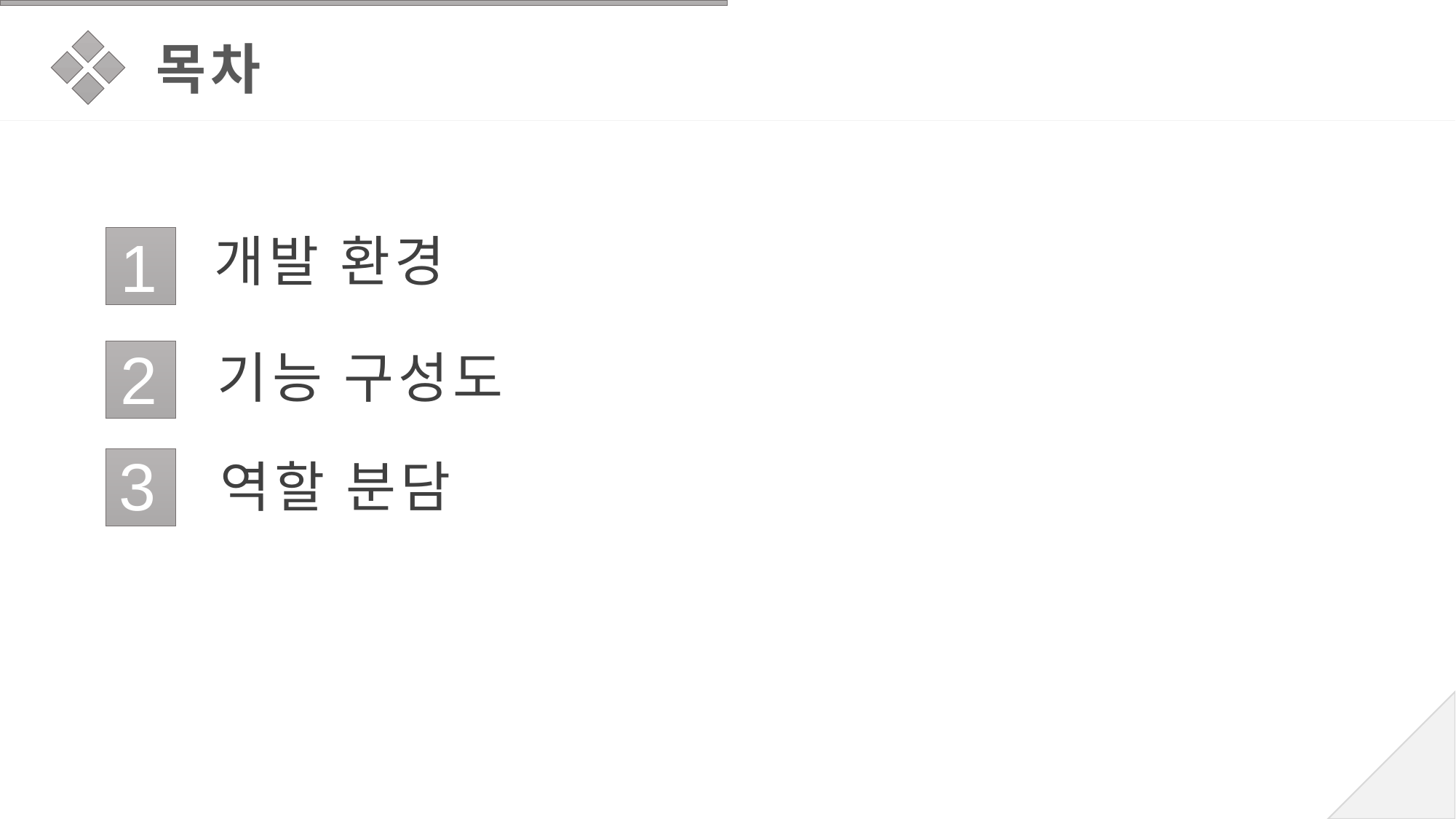

목차

1
개발 환경

2
기능 구성도

3
역할 분담